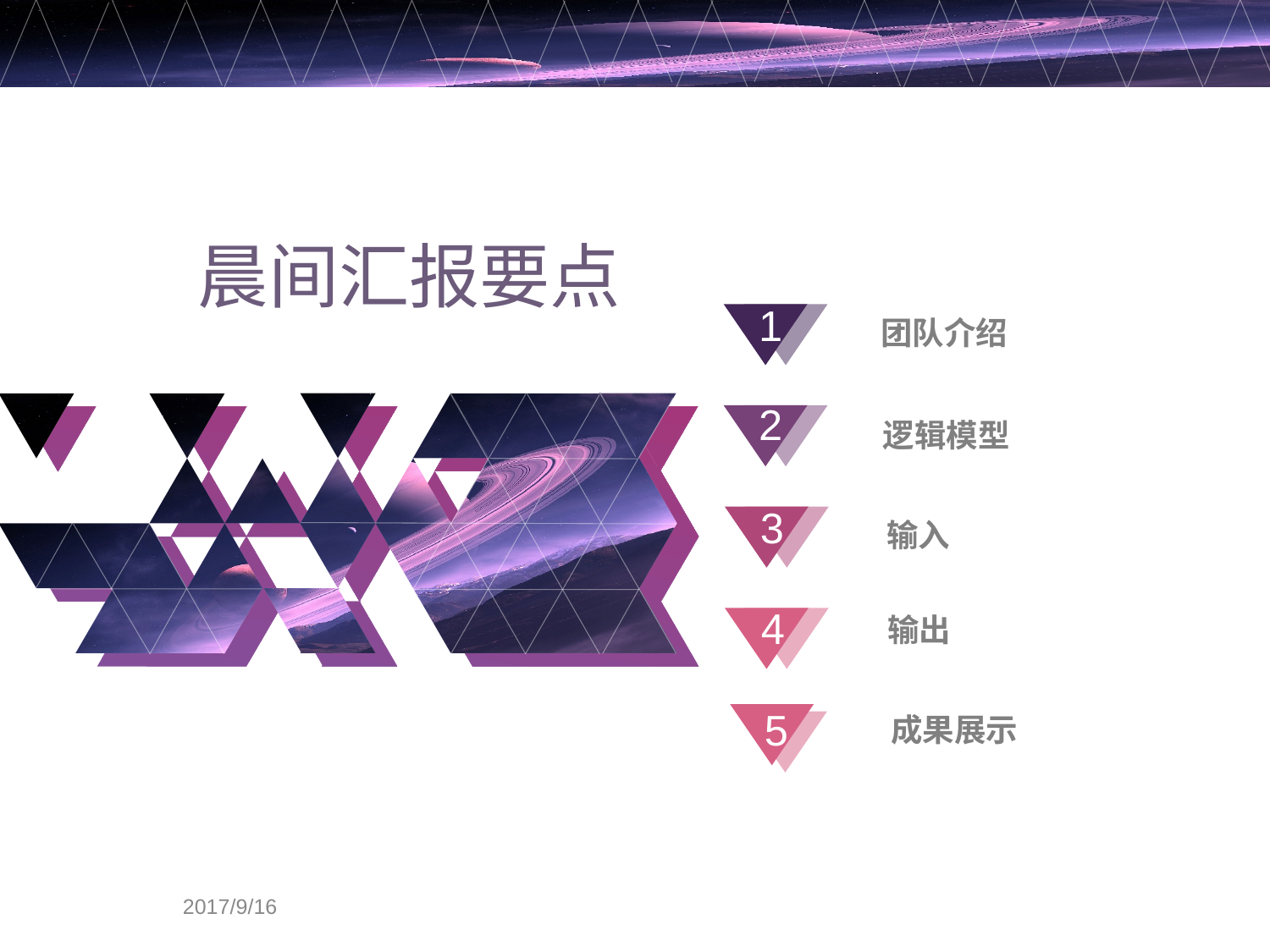

晨间汇报要点
1

团队介绍
2

逻辑模型
3

输入
4

输出

5

成果展示

2017/9/16